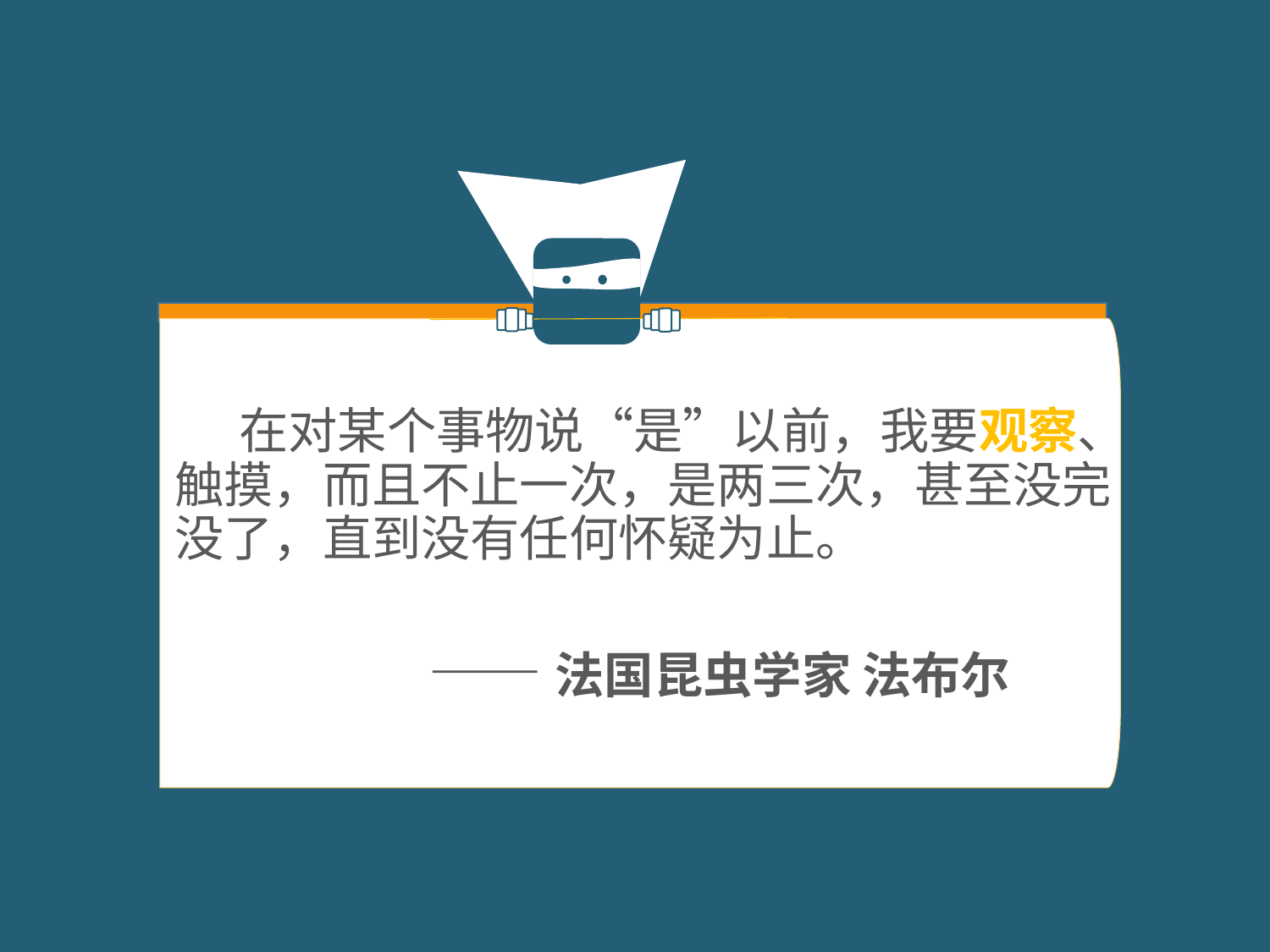

在对某个事物说“是”以前，我要观察、触摸，而且不止一次，是两三次，甚至没完没了，直到没有任何怀疑为止。

                    ——法国昆虫学家 法布尔